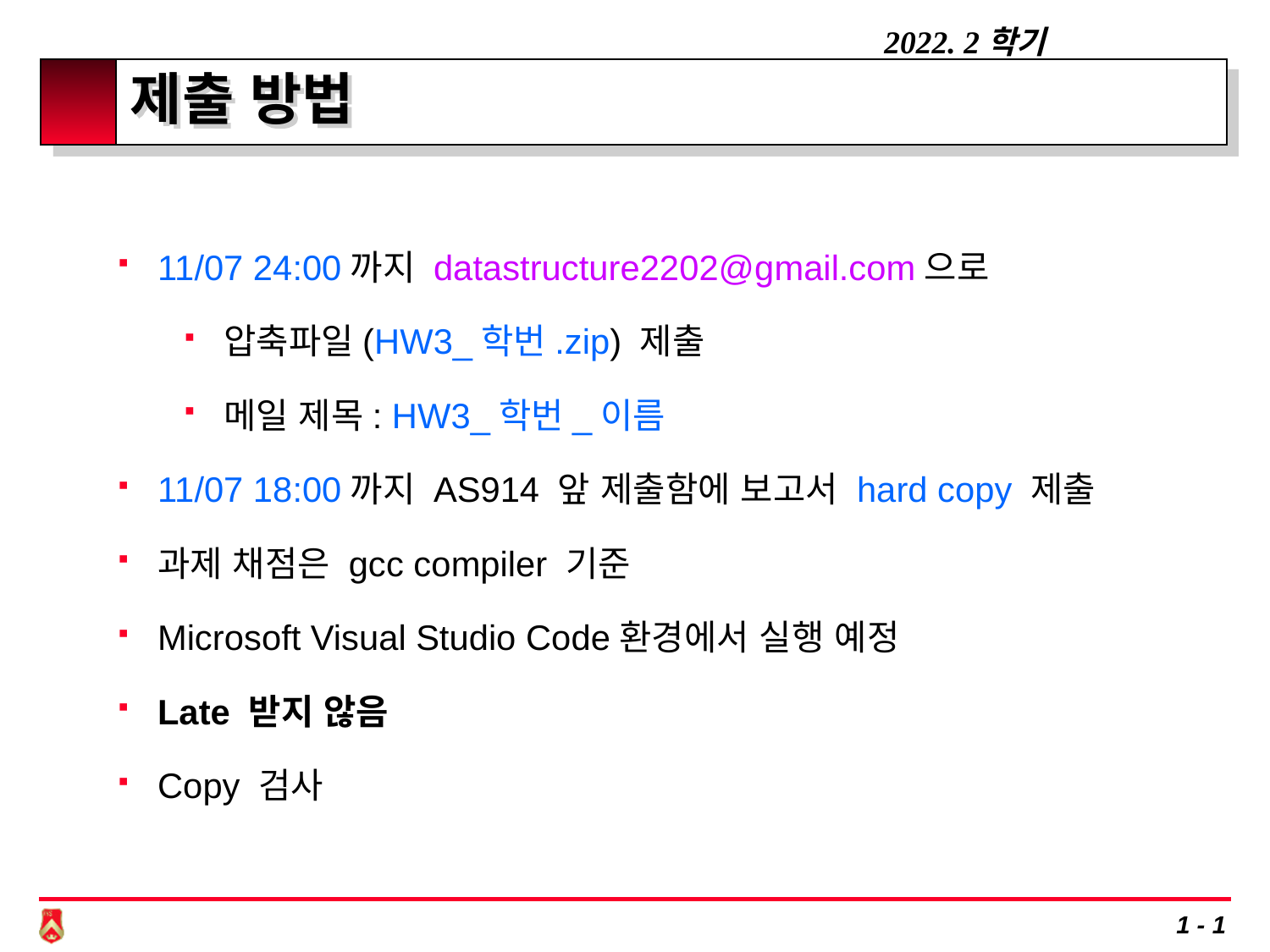

# 제출 방법

11/07 24:00까지 datastructure2202@gmail.com으로
압축파일(HW3_학번.zip) 제출
메일 제목: HW3_학번_이름
11/07 18:00까지 AS914 앞 제출함에 보고서 hard copy 제출
과제 채점은 gcc compiler 기준
Microsoft Visual Studio Code환경에서 실행 예정
Late 받지 않음
Copy 검사
1 - 1